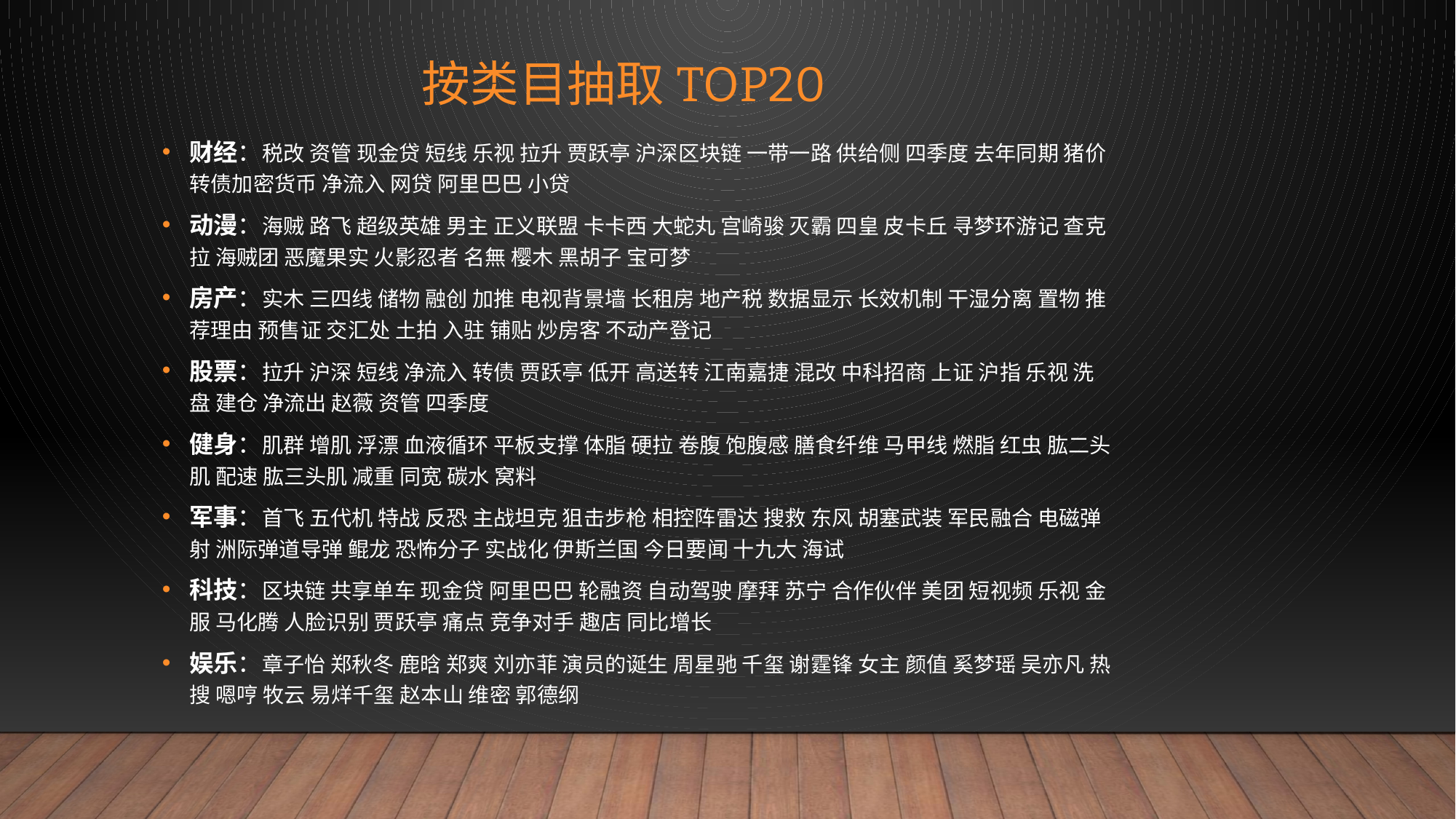

# 按类目抽取top20
财经：税改 资管 现金贷 短线 乐视 拉升 贾跃亭 沪深区块链 一带一路 供给侧 四季度 去年同期 猪价 转债加密货币 净流入 网贷 阿里巴巴 小贷
动漫：海贼 路飞 超级英雄 男主 正义联盟 卡卡西 大蛇丸 宫崎骏 灭霸 四皇 皮卡丘 寻梦环游记 查克拉 海贼团 恶魔果实 火影忍者 名無 樱木 黑胡子 宝可梦
房产：实木 三四线 储物 融创 加推 电视背景墙 长租房 地产税 数据显示 长效机制 干湿分离 置物 推荐理由 预售证 交汇处 土拍 入驻 铺贴 炒房客 不动产登记
股票：拉升 沪深 短线 净流入 转债 贾跃亭 低开 高送转 江南嘉捷 混改 中科招商 上证 沪指 乐视 洗盘 建仓 净流出 赵薇 资管 四季度
健身：肌群 增肌 浮漂 血液循环 平板支撑 体脂 硬拉 卷腹 饱腹感 膳食纤维 马甲线 燃脂 红虫 肱二头肌 配速 肱三头肌 减重 同宽 碳水 窝料
军事：首飞 五代机 特战 反恐 主战坦克 狙击步枪 相控阵雷达 搜救 东风 胡塞武装 军民融合 电磁弹射 洲际弹道导弹 鲲龙 恐怖分子 实战化 伊斯兰国 今日要闻 十九大 海试
科技：区块链 共享单车 现金贷 阿里巴巴 轮融资 自动驾驶 摩拜 苏宁 合作伙伴 美团 短视频 乐视 金服 马化腾 人脸识别 贾跃亭 痛点 竞争对手 趣店 同比增长
娱乐：章子怡 郑秋冬 鹿晗 郑爽 刘亦菲 演员的诞生 周星驰 千玺 谢霆锋 女主 颜值 奚梦瑶 吴亦凡 热搜 嗯哼 牧云 易烊千玺 赵本山 维密 郭德纲